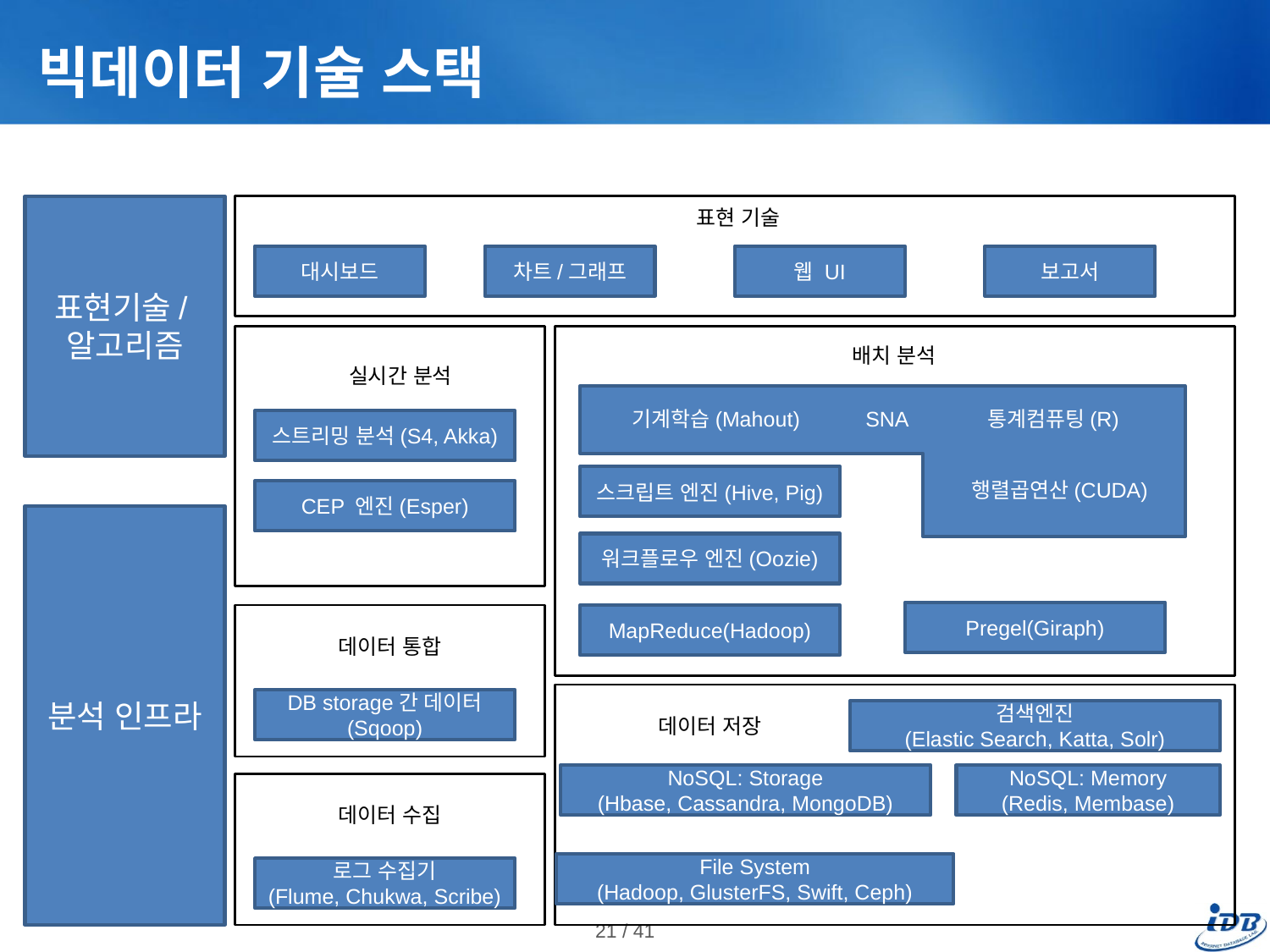

# 빅데이터 기술 스택
표현기술/알고리즘

표현 기술
대시보드
차트/그래프
웹 UI
보고서

배치 분석
실시간 분석

기계학습(Mahout)
SNA
통계컴퓨팅(R)
스트리밍 분석(S4, Akka)
스크립트 엔진(Hive, Pig)
행렬곱연산(CUDA)
CEP 엔진(Esper)
분석 인프라
워크플로우 엔진(Oozie)
Pregel(Giraph)

MapReduce(Hadoop)
데이터 통합

DB storage간 데이터 (Sqoop)
검색엔진
(Elastic Search, Katta, Solr)
데이터 저장
NoSQL: Storage
(Hbase, Cassandra, MongoDB)
NoSQL: Memory
(Redis, Membase)

데이터 수집
File System
(Hadoop, GlusterFS, Swift, Ceph)
로그 수집기
(Flume, Chukwa, Scribe)